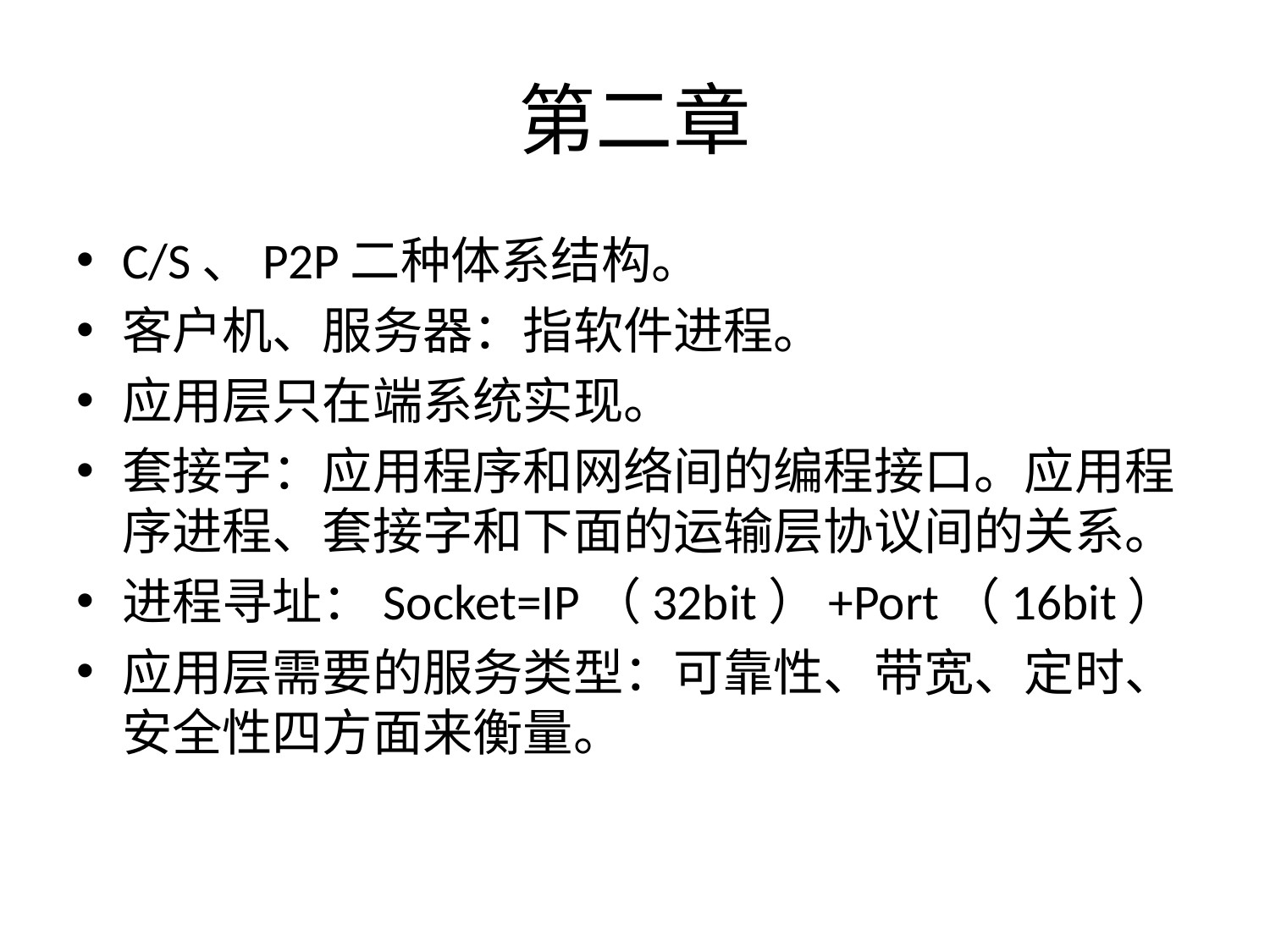

# 第二章
C/S、P2P二种体系结构。
客户机、服务器：指软件进程。
应用层只在端系统实现。
套接字：应用程序和网络间的编程接口。应用程序进程、套接字和下面的运输层协议间的关系。
进程寻址：Socket=IP（32bit）+Port（16bit）
应用层需要的服务类型：可靠性、带宽、定时、安全性四方面来衡量。